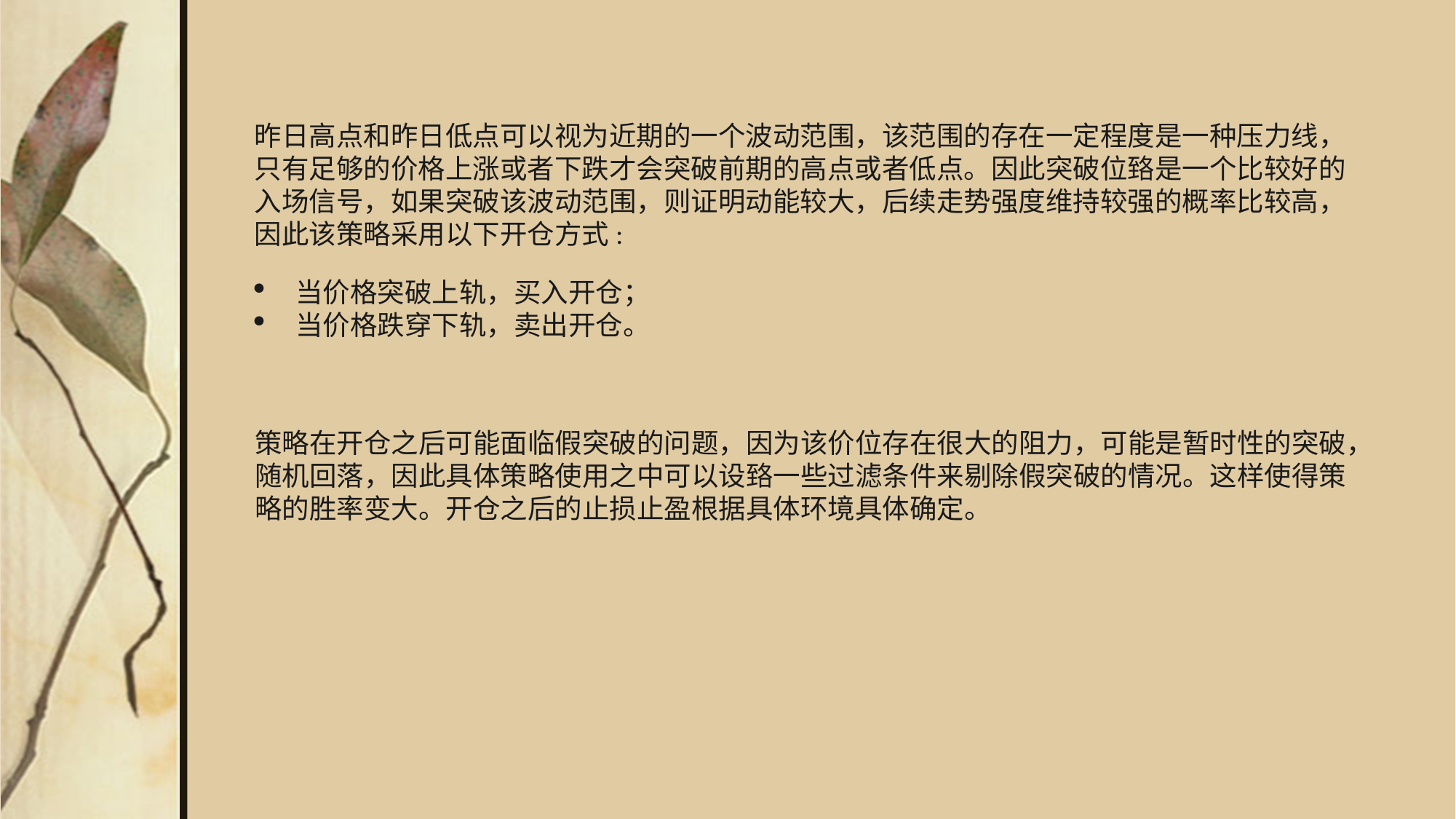

昨日高点和昨日低点可以视为近期的一个波动范围，该范围的存在一定程度是一种压力线，只有足够的价格上涨或者下跌才会突破前期的高点或者低点。因此突破位臵是一个比较好的入场信号，如果突破该波动范围，则证明动能较大，后续走势强度维持较强的概率比较高，因此该策略采用以下开仓方式:
当价格突破上轨，买入开仓；
当价格跌穿下轨，卖出开仓。
策略在开仓之后可能面临假突破的问题，因为该价位存在很大的阻力，可能是暂时性的突破，随机回落，因此具体策略使用之中可以设臵一些过滤条件来剔除假突破的情况。这样使得策略的胜率变大。开仓之后的止损止盈根据具体环境具体确定。